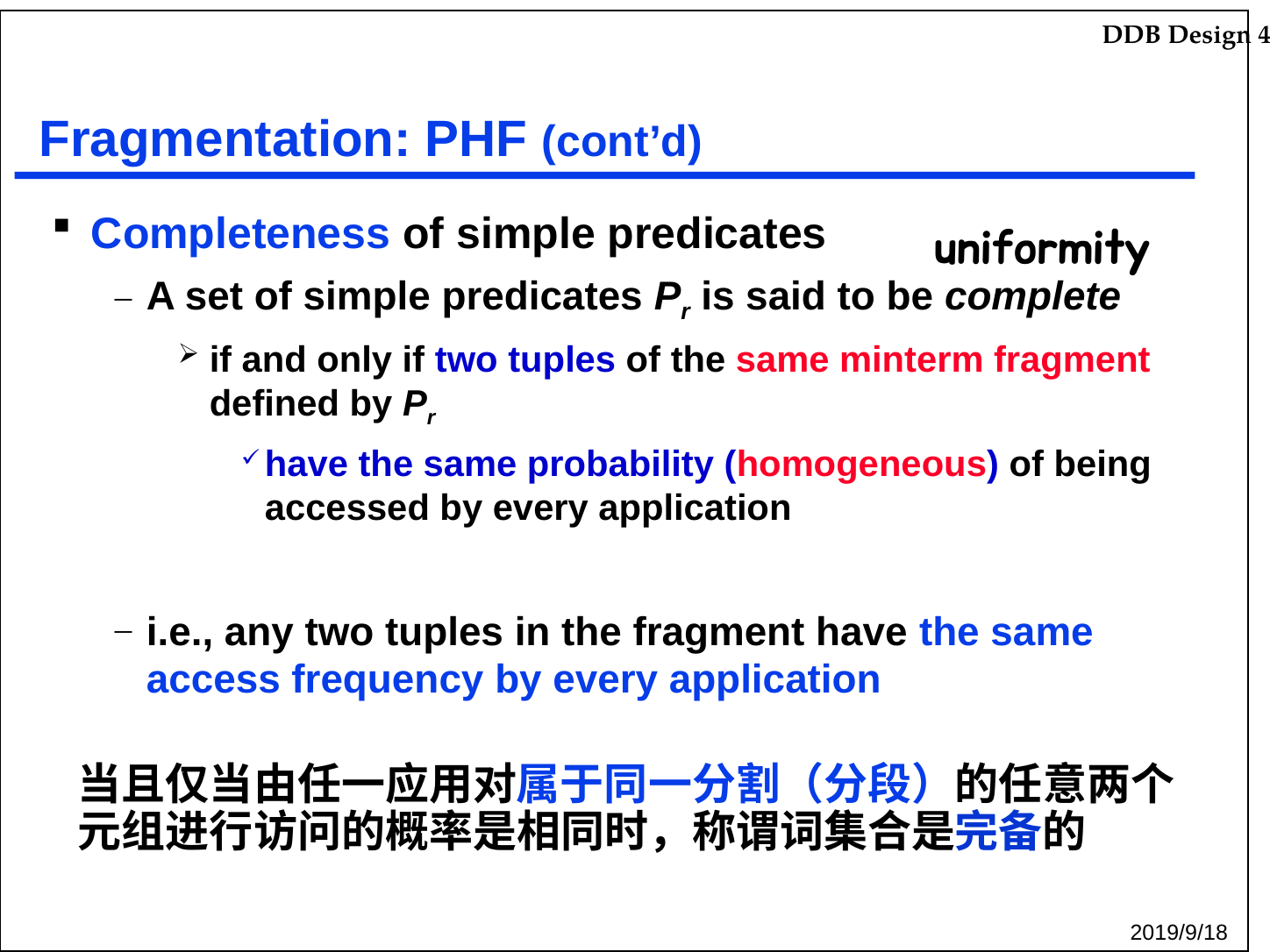

# Fragmentation: PHF (cont’d)
Completeness of simple predicates
A set of simple predicates Pr is said to be complete
if and only if two tuples of the same minterm fragment defined by Pr
have the same probability (homogeneous) of being accessed by every application

i.e., any two tuples in the fragment have the same access frequency by every application

uniformity
当且仅当由任一应用对属于同一分割（分段）的任意两个元组进行访问的概率是相同时，称谓词集合是完备的